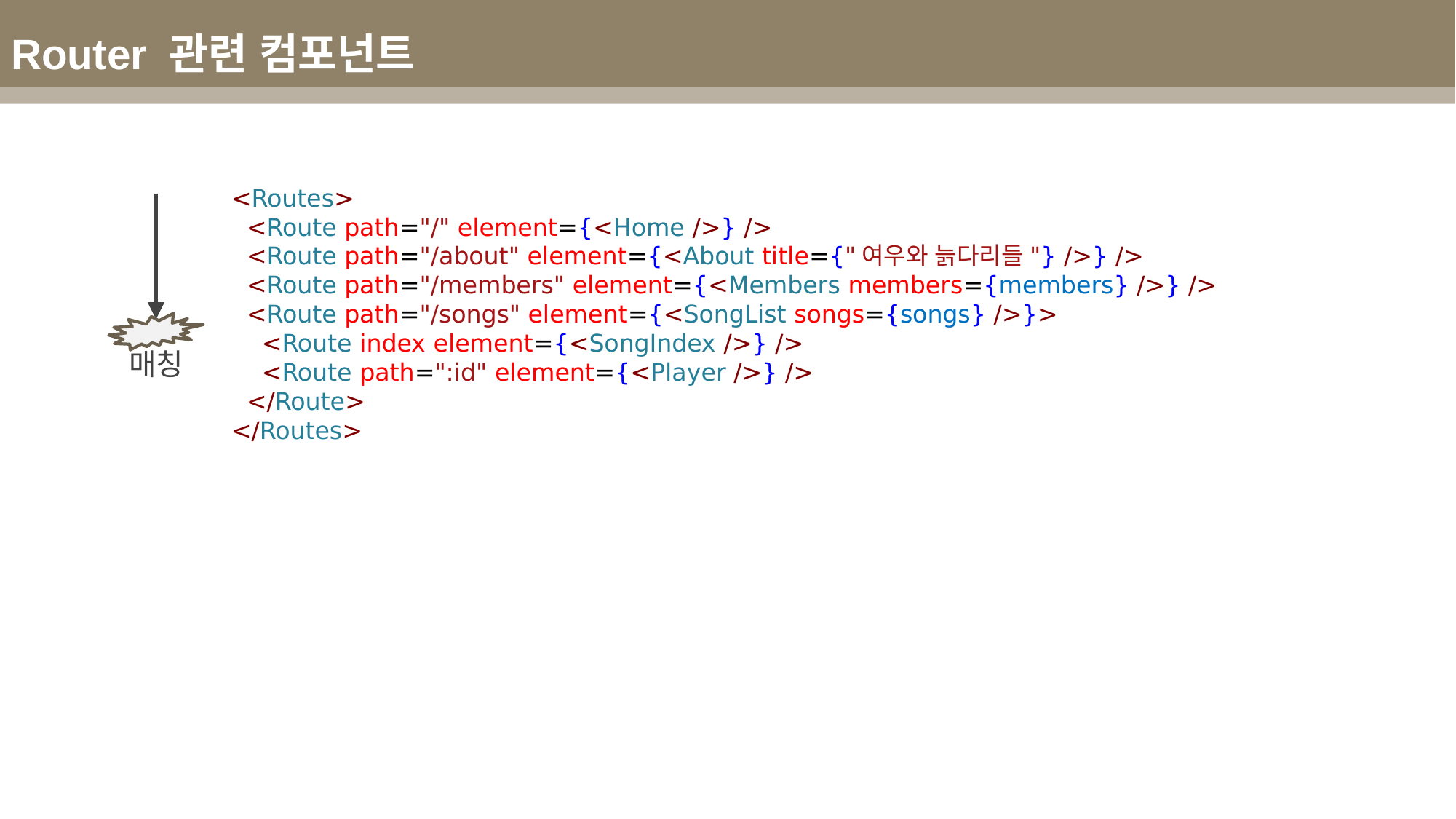

Router 관련 컴포넌트
<Routes>
  <Route path="/" element={<Home />} />
  <Route path="/about" element={<About title={"여우와 늙다리들"} />} />
  <Route path="/members" element={<Members members={members} />} />
  <Route path="/songs" element={<SongList songs={songs} />}>
    <Route index element={<SongIndex />} />
    <Route path=":id" element={<Player />} />
  </Route>
</Routes>

매칭